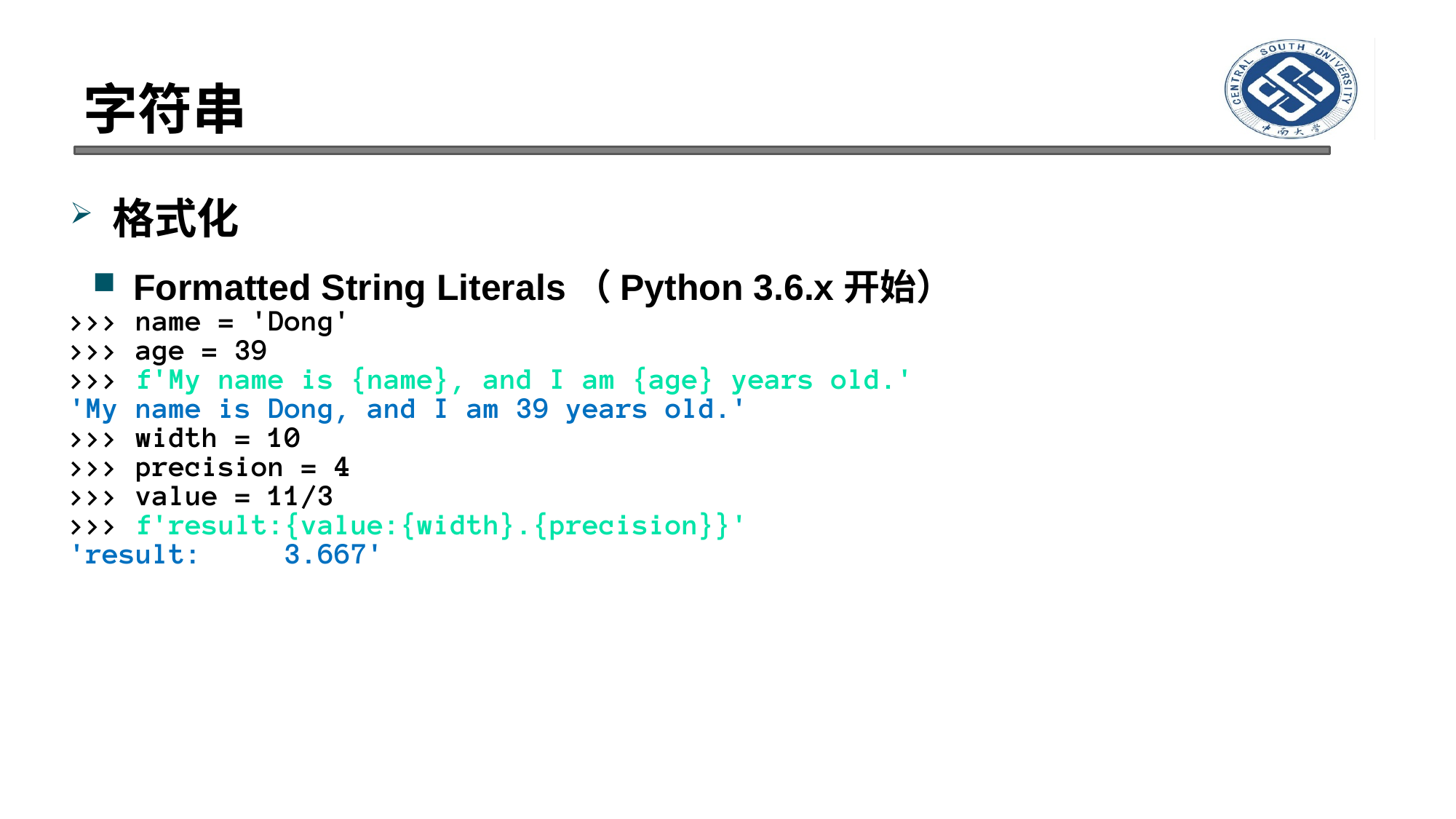

# 字符串
格式化
Formatted String Literals（Python 3.6.x开始）
>>> name = 'Dong'
>>> age = 39
>>> f'My name is {name}, and I am {age} years old.'
'My name is Dong, and I am 39 years old.'
>>> width = 10
>>> precision = 4
>>> value = 11/3
>>> f'result:{value:{width}.{precision}}'
'result:     3.667'